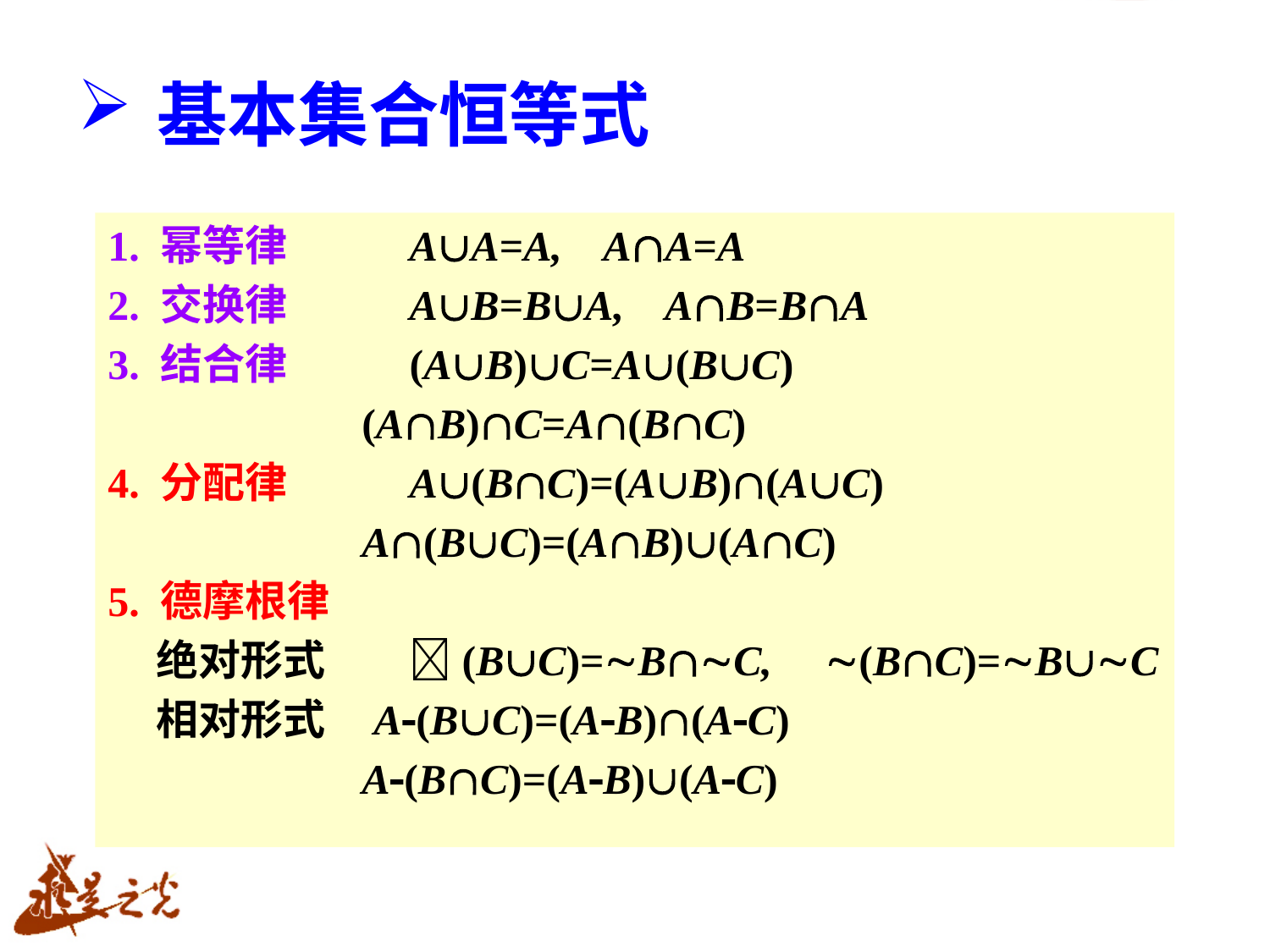

# 基本集合恒等式
1. 幂等律	A∪A=A,    A∩A=A
2. 交换律	A∪B=B∪A,    A∩B=B∩A
3. 结合律	(A∪B)∪C=A∪(B∪C)
                        (A∩B)∩C=A∩(B∩C)
4. 分配律	A∪(B∩C)=(A∪B)∩(A∪C)
                        A∩(B∪C)=(A∩B)∪(A∩C)
5. 德摩根律
    绝对形式	∼(B∪C)=∼B∩∼C,     ∼(B∩C)=∼B∪∼C
    相对形式    A−(B∪C)=(A−B)∩(A−C)
                        A−(B∩C)=(A−B)∪(A−C)
20